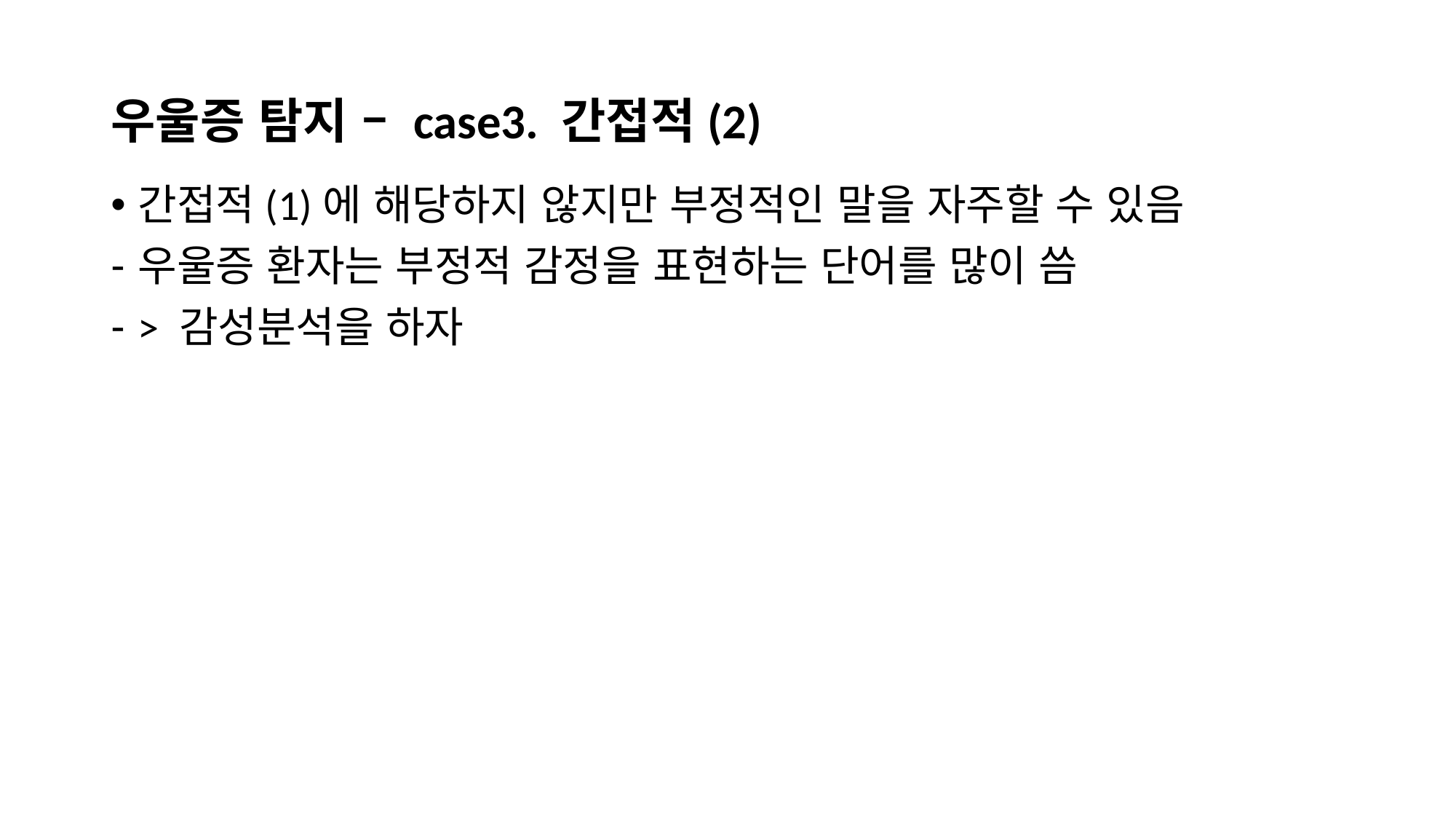

# 우울증 탐지 – case3. 간접적(2)
간접적(1)에 해당하지 않지만 부정적인 말을 자주할 수 있음
우울증 환자는 부정적 감정을 표현하는 단어를 많이 씀
> 감성분석을 하자